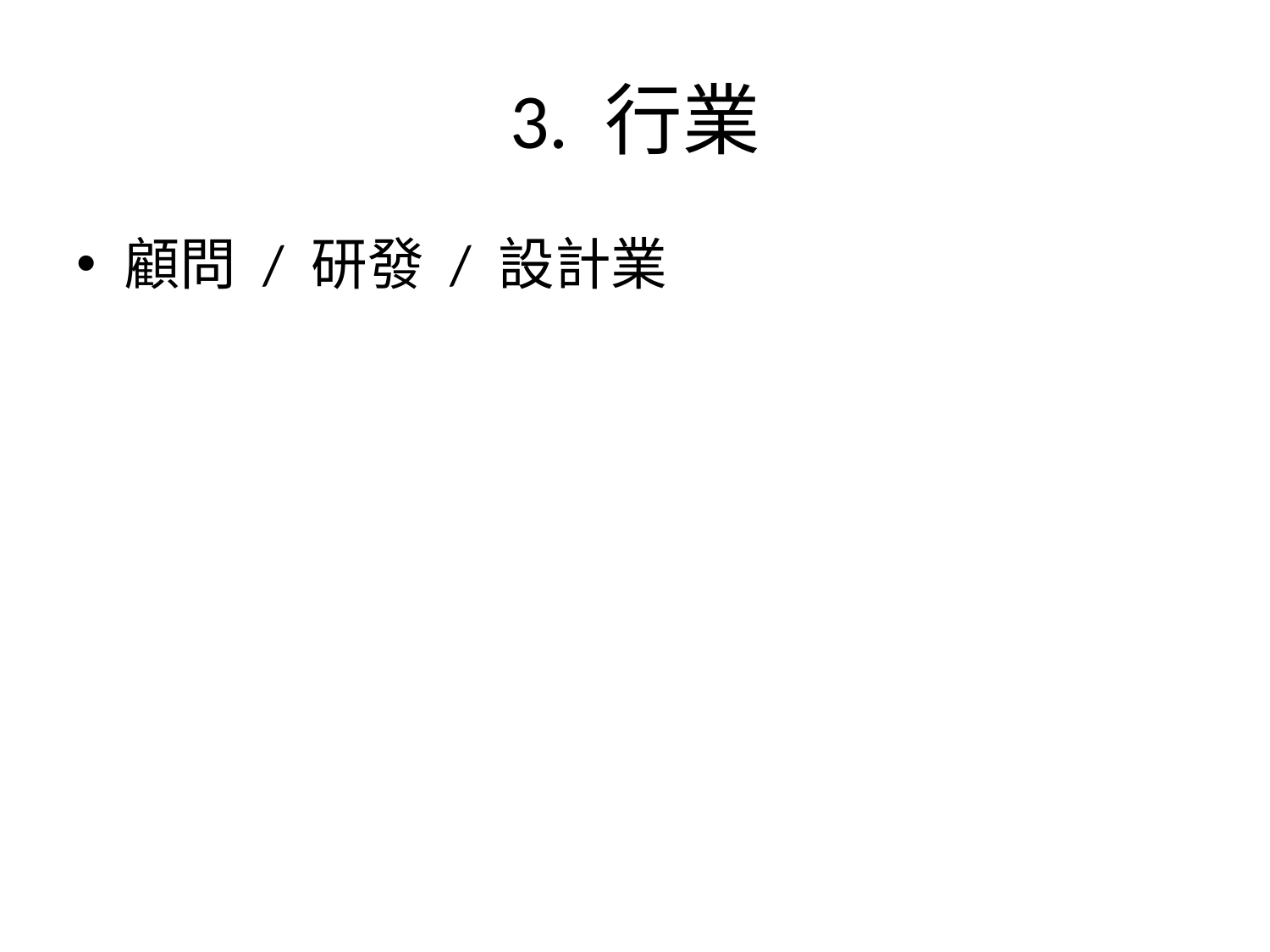

# 3. 行業
顧問 / 研發 / 設計業